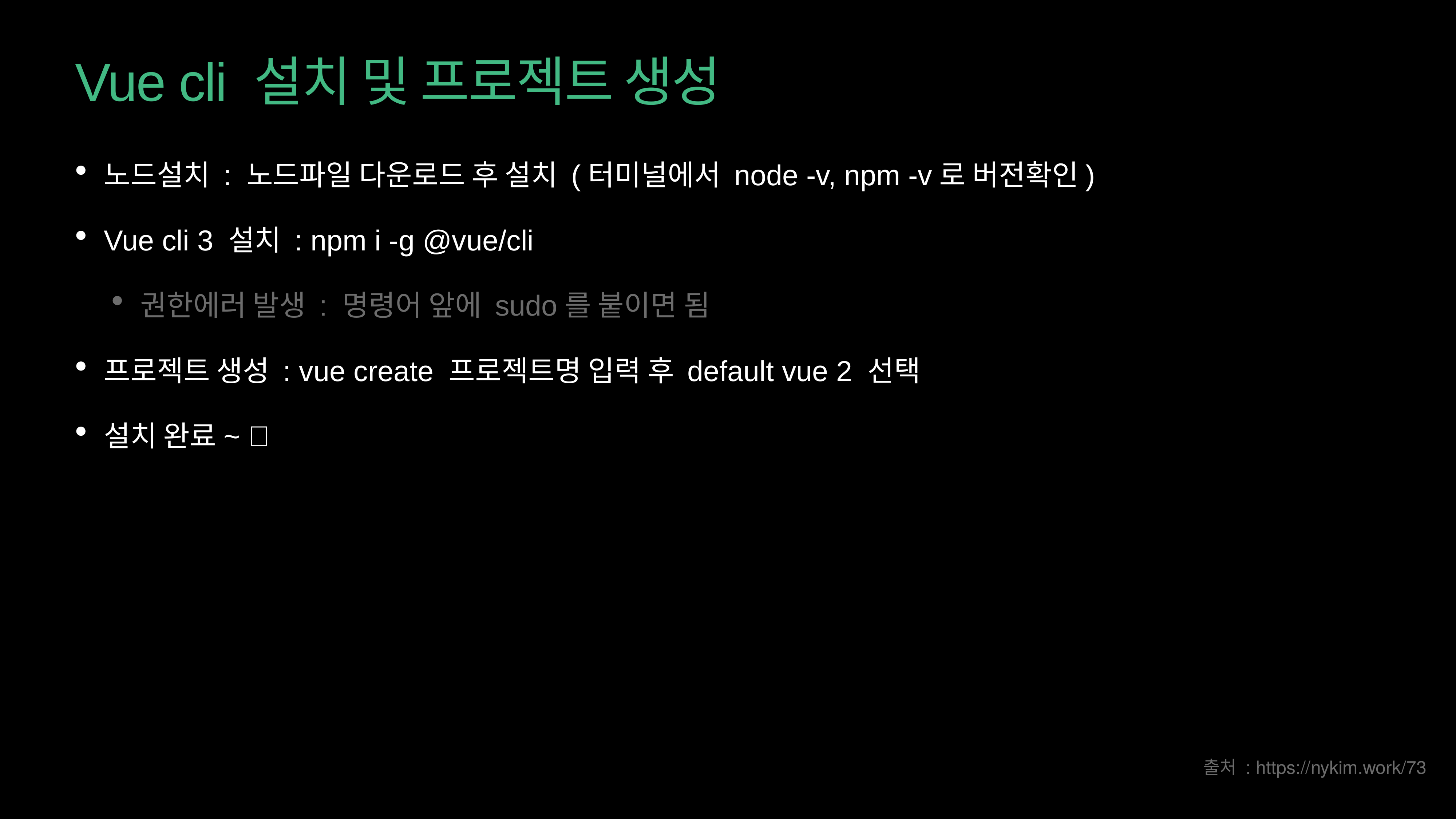

# Vue cli 설치 및 프로젝트 생성
노드설치 : 노드파일 다운로드 후 설치 (터미널에서 node -v, npm -v로 버전확인)
Vue cli 3 설치 : npm i -g @vue/cli
권한에러 발생 : 명령어 앞에 sudo를 붙이면 됨
프로젝트 생성 : vue create 프로젝트명 입력 후 default vue 2 선택
설치 완료~ 🥳
출처 : https://nykim.work/73